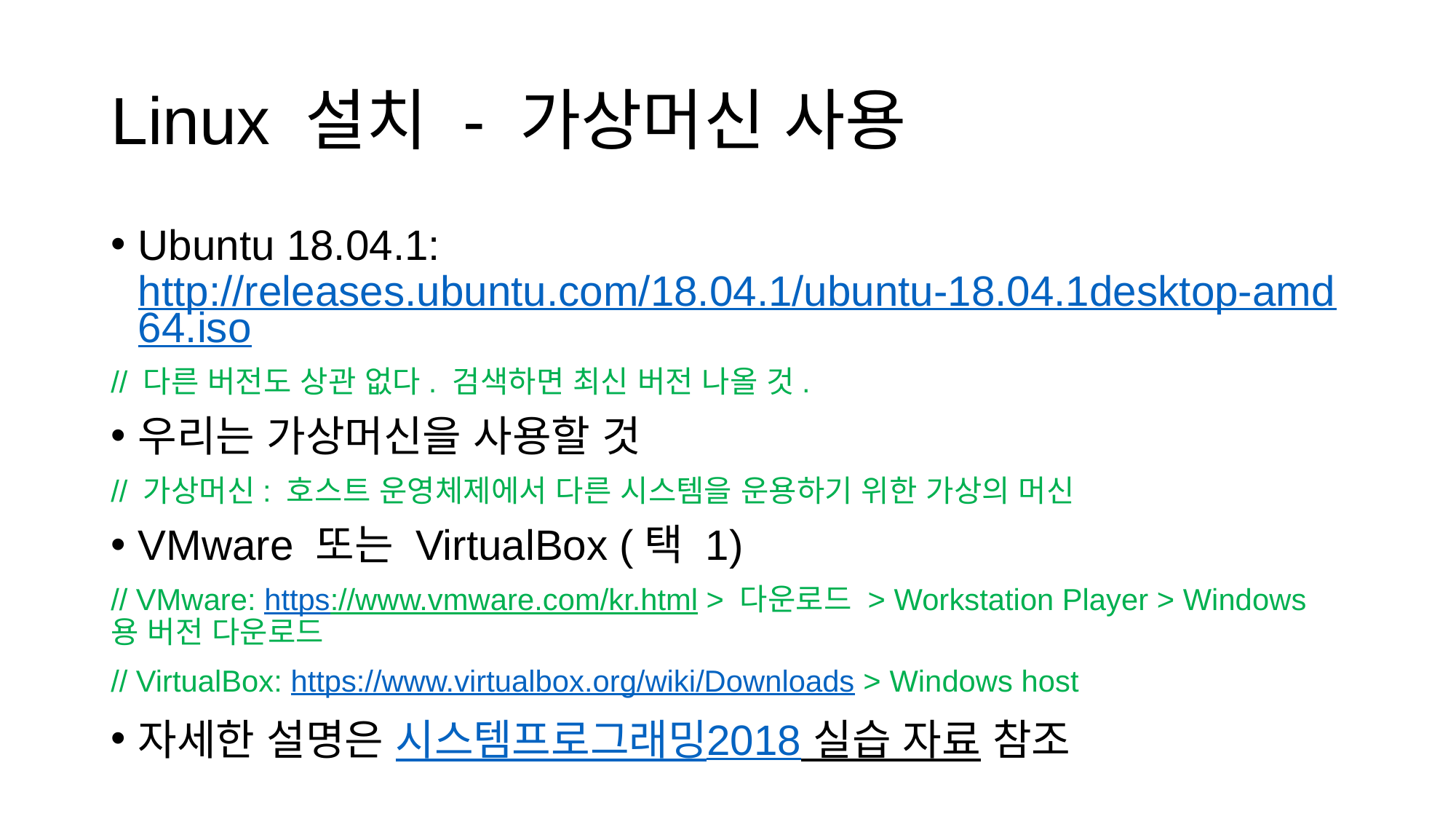

# Linux 설치 - 가상머신 사용
Ubuntu 18.04.1: http://releases.ubuntu.com/18.04.1/ubuntu-18.04.1desktop-amd64.iso
// 다른 버전도 상관 없다. 검색하면 최신 버전 나올 것.
우리는 가상머신을 사용할 것
// 가상머신: 호스트 운영체제에서 다른 시스템을 운용하기 위한 가상의 머신
VMware 또는 VirtualBox (택 1)
// VMware: https://www.vmware.com/kr.html > 다운로드 > Workstation Player > Windows 용 버전 다운로드
// VirtualBox: https://www.virtualbox.org/wiki/Downloads > Windows host
자세한 설명은 시스템프로그래밍2018 실습 자료 참조